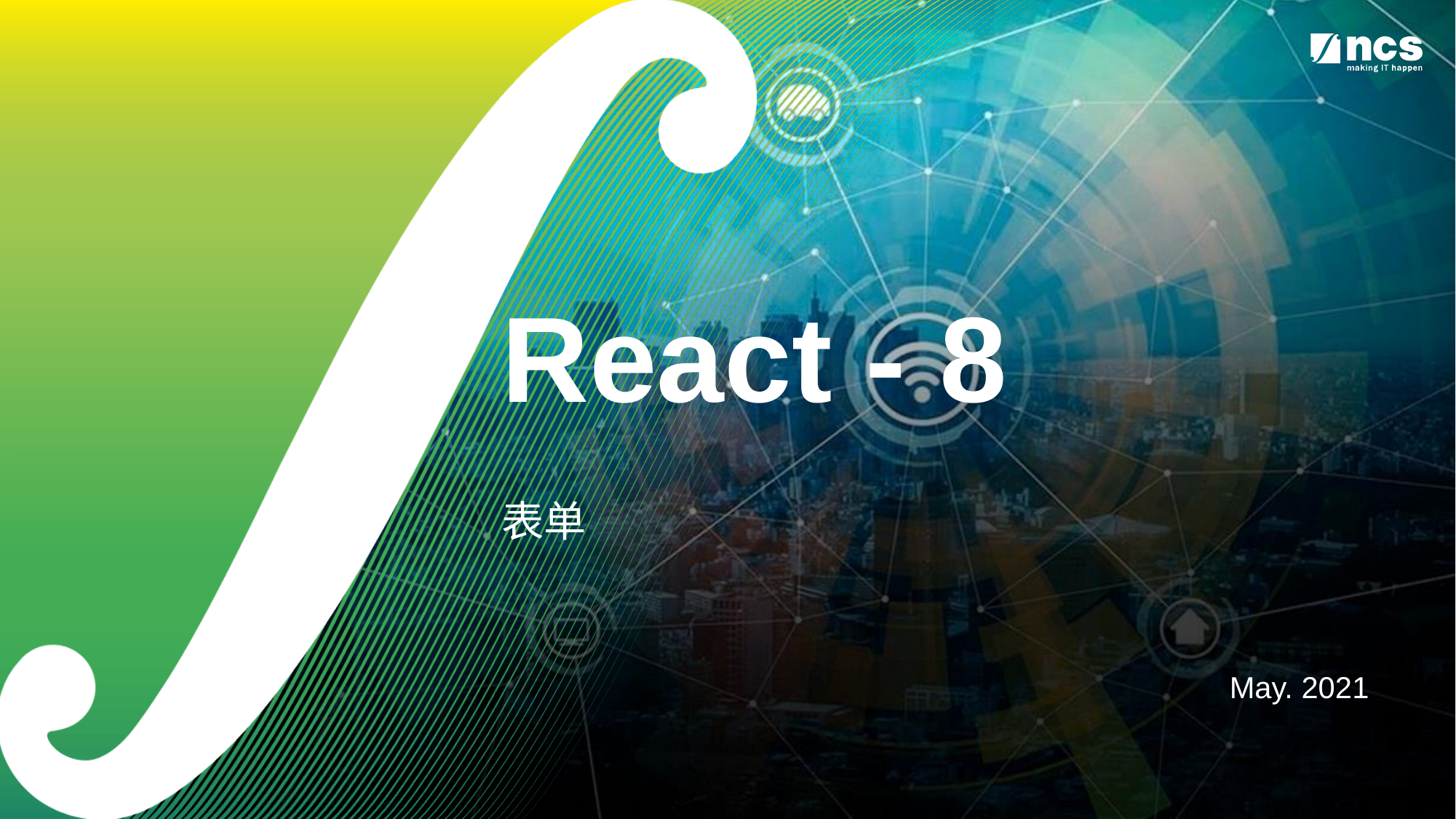

# React - 8 表单
May. 2021